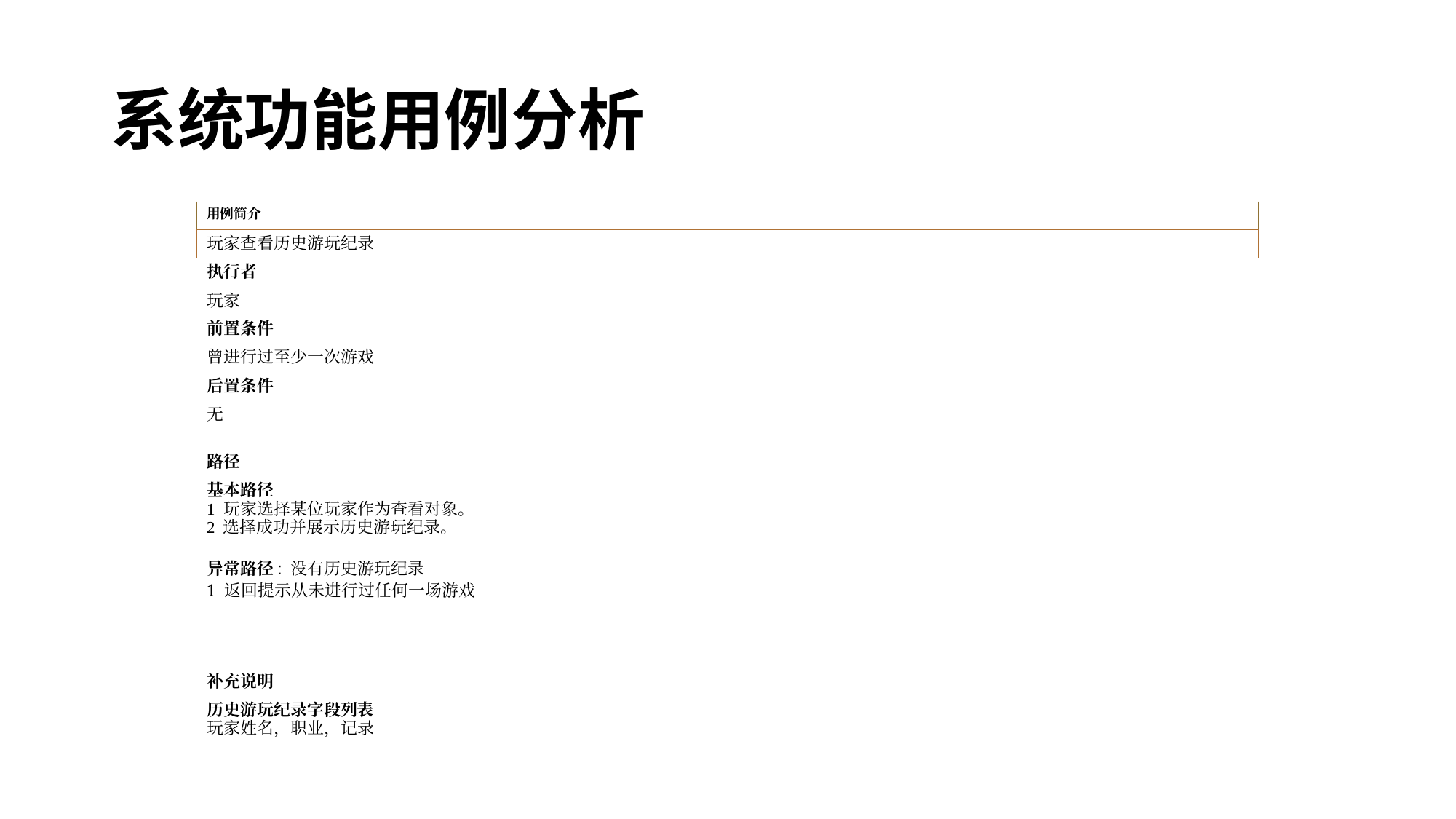

# 系统功能用例分析
| 用例简介 |
| --- |
| 玩家查看历史游玩纪录 |
| 执行者 |
| 玩家 |
| 前置条件 |
| 曾进行过至少一次游戏 |
| 后置条件 |
| 无 |
| 路径 |
| 基本路径  1 玩家选择某位玩家作为查看对象。  2 选择成功并展示历史游玩纪录。    异常路径: 没有历史游玩纪录  1 返回提示从未进行过任何一场游戏 |
| 补充说明 |
| 历史游玩纪录字段列表  玩家姓名，职业，记录 |